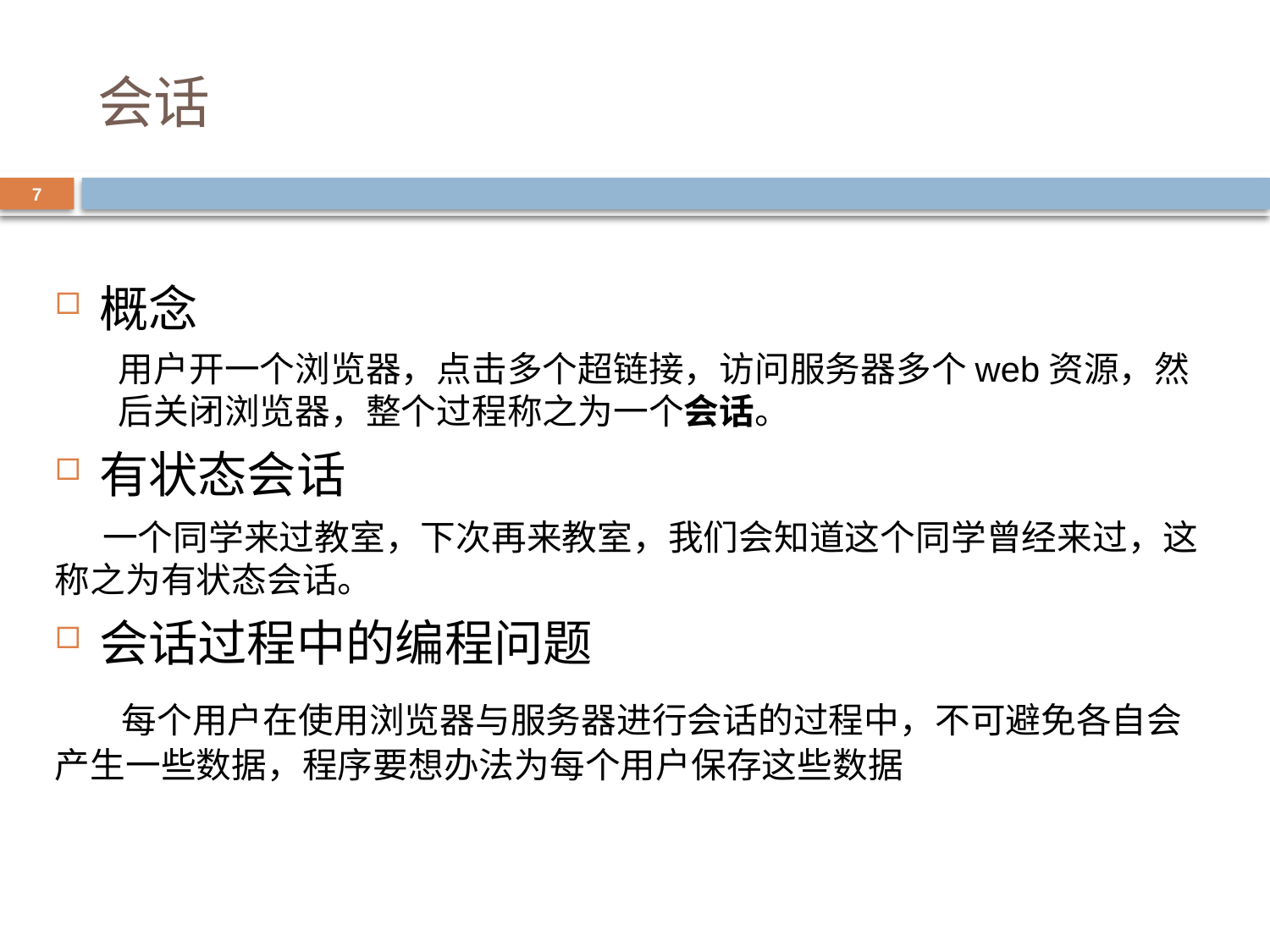

# 会话
7
概念
用户开一个浏览器，点击多个超链接，访问服务器多个web资源，然后关闭浏览器，整个过程称之为一个会话。
有状态会话
     一个同学来过教室，下次再来教室，我们会知道这个同学曾经来过，这称之为有状态会话。
会话过程中的编程问题
     每个用户在使用浏览器与服务器进行会话的过程中，不可避免各自会产生一些数据，程序要想办法为每个用户保存这些数据